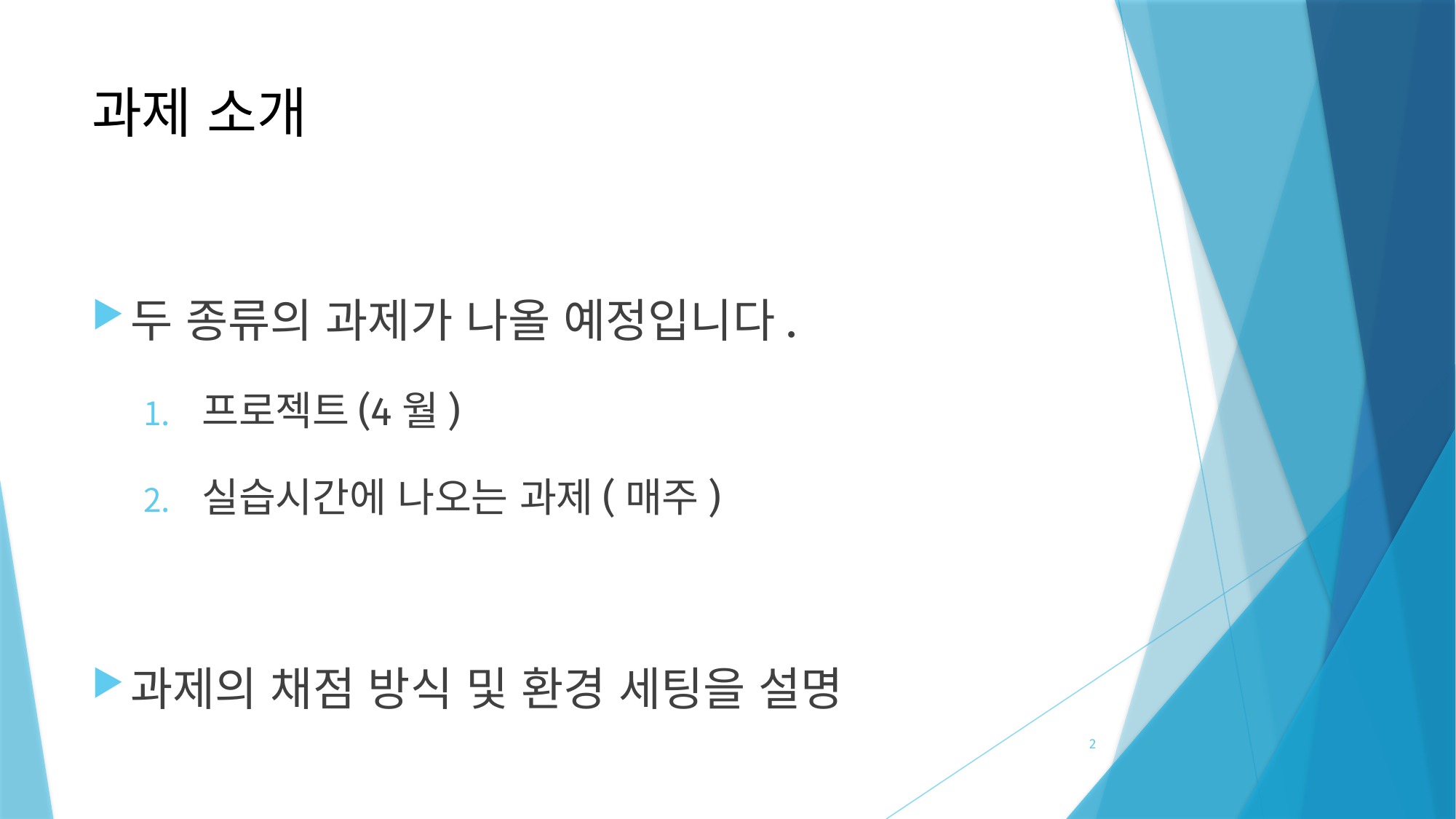

# 과제 소개
두 종류의 과제가 나올 예정입니다.
프로젝트(4월)
실습시간에 나오는 과제(매주)

과제의 채점 방식 및 환경 세팅을 설명
2